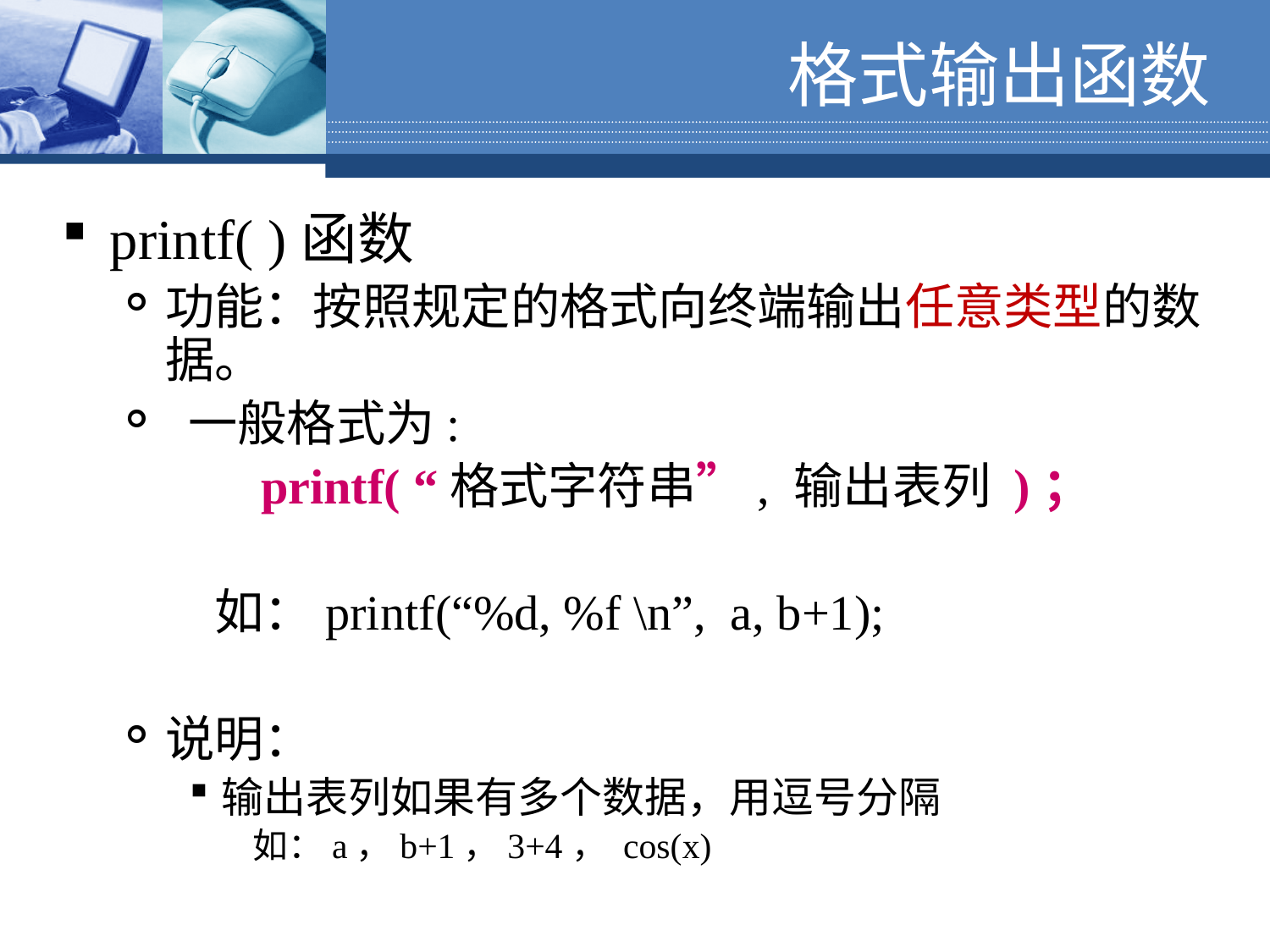

# 格式输出函数
printf( )函数
功能：按照规定的格式向终端输出任意类型的数据。
 一般格式为:
           printf( “格式字符串”, 输出表列 )；

       如：printf(“%d, %f \n”,  a, b+1);

说明：
输出表列如果有多个数据，用逗号分隔
如：a，b+1，3+4， cos(x)